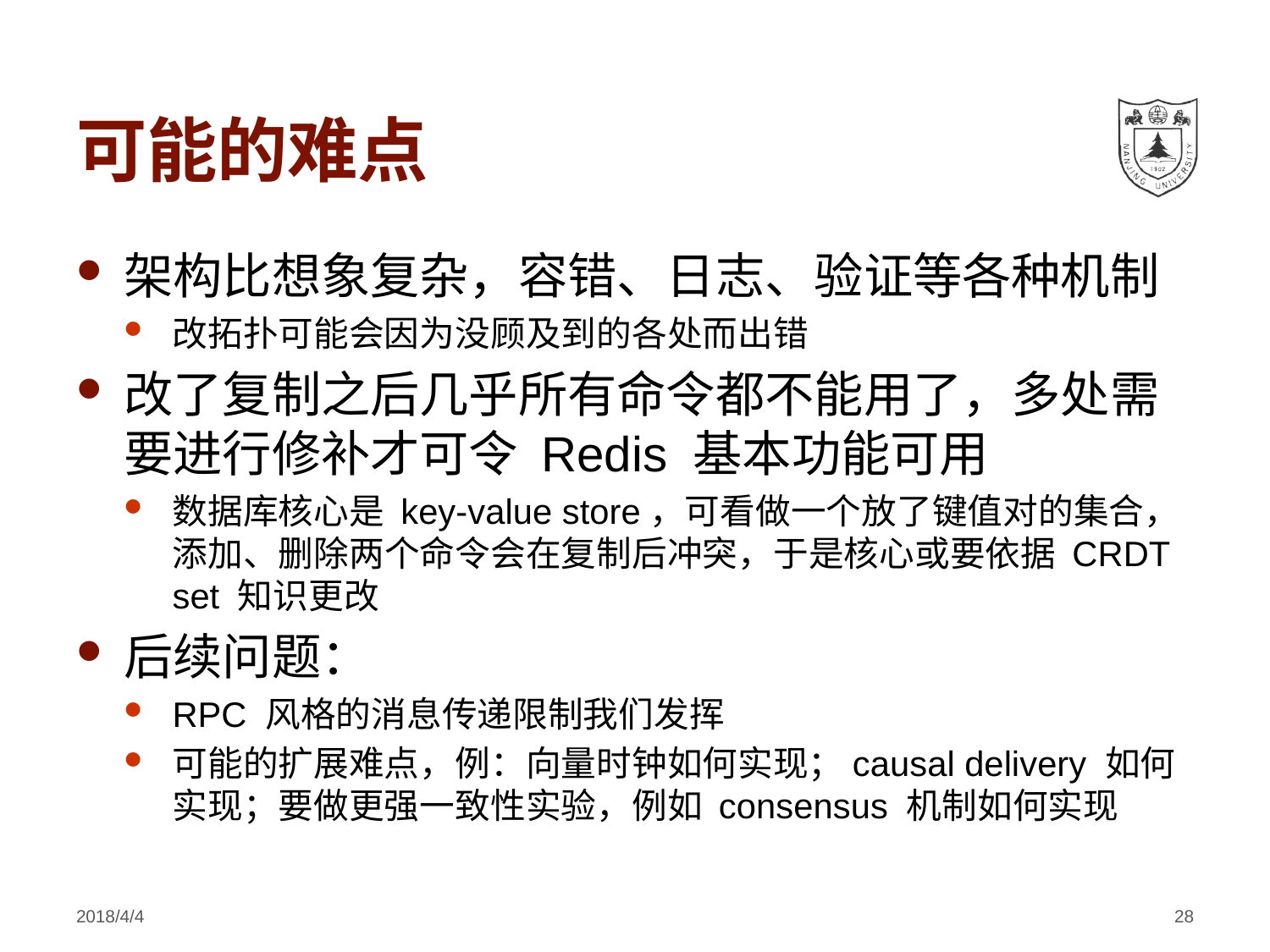

# 可能的难点
架构比想象复杂，容错、日志、验证等各种机制
改拓扑可能会因为没顾及到的各处而出错
改了复制之后几乎所有命令都不能用了，多处需要进行修补才可令 Redis 基本功能可用
数据库核心是 key-value store，可看做一个放了键值对的集合，添加、删除两个命令会在复制后冲突，于是核心或要依据 CRDT set 知识更改
后续问题：
RPC 风格的消息传递限制我们发挥
可能的扩展难点，例：向量时钟如何实现；causal delivery 如何实现；要做更强一致性实验，例如 consensus 机制如何实现
2018/4/4

28